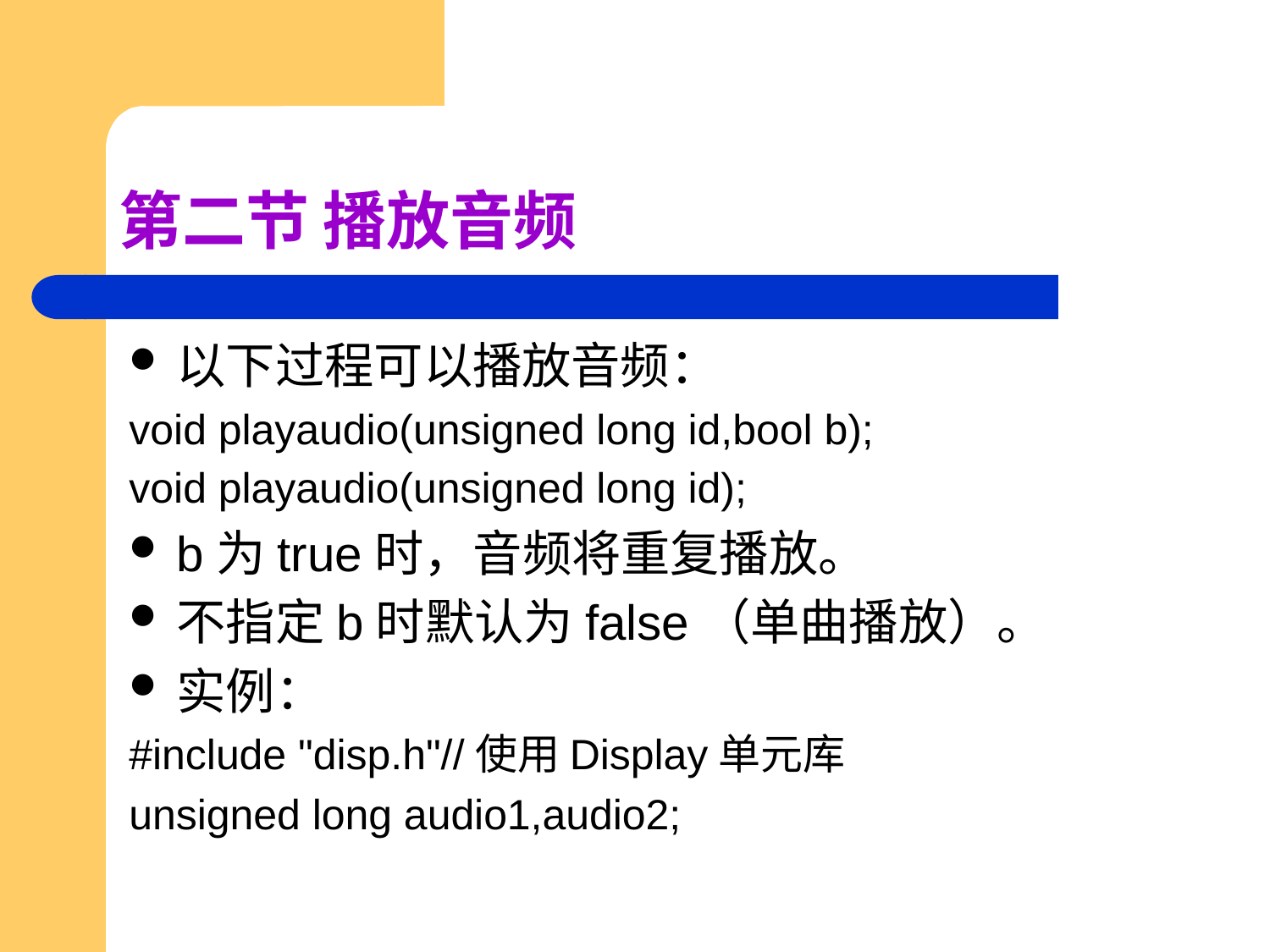

# 第二节 播放音频
以下过程可以播放音频：
void playaudio(unsigned long id,bool b);
void playaudio(unsigned long id);
b为true时，音频将重复播放。
不指定b时默认为false（单曲播放）。
实例：
#include "disp.h"//使用Display单元库
unsigned long audio1,audio2;